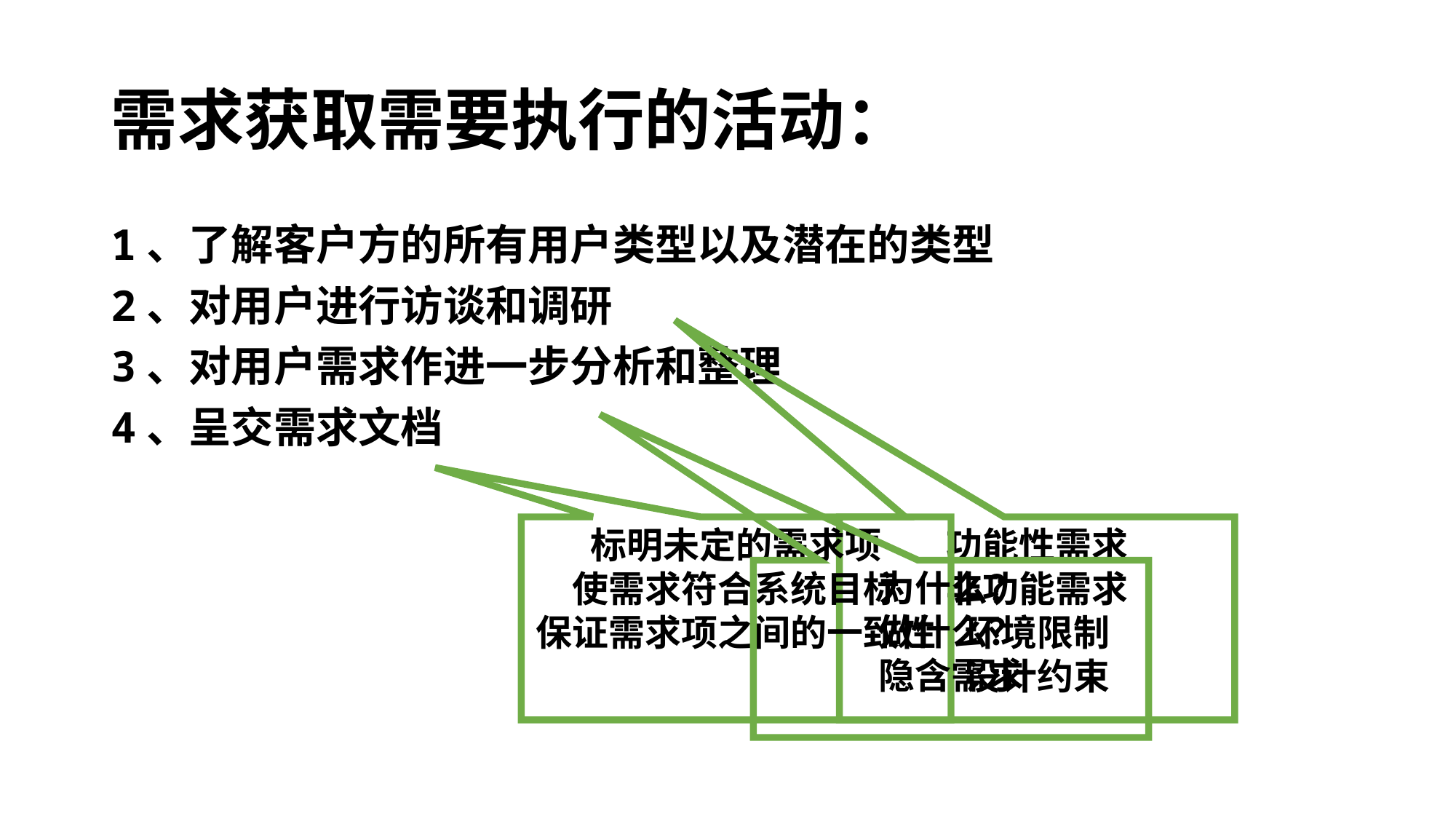

# 需求获取需要执行的活动：
1、了解客户方的所有用户类型以及潜在的类型
2、对用户进行访谈和调研
3、对用户需求作进一步分析和整理
4、呈交需求文档
标明未定的需求项
使需求符合系统目标
保证需求项之间的一致性
功能性需求
非功能需求
环境限制
设计约束
为什么？
做什么？
隐含需求